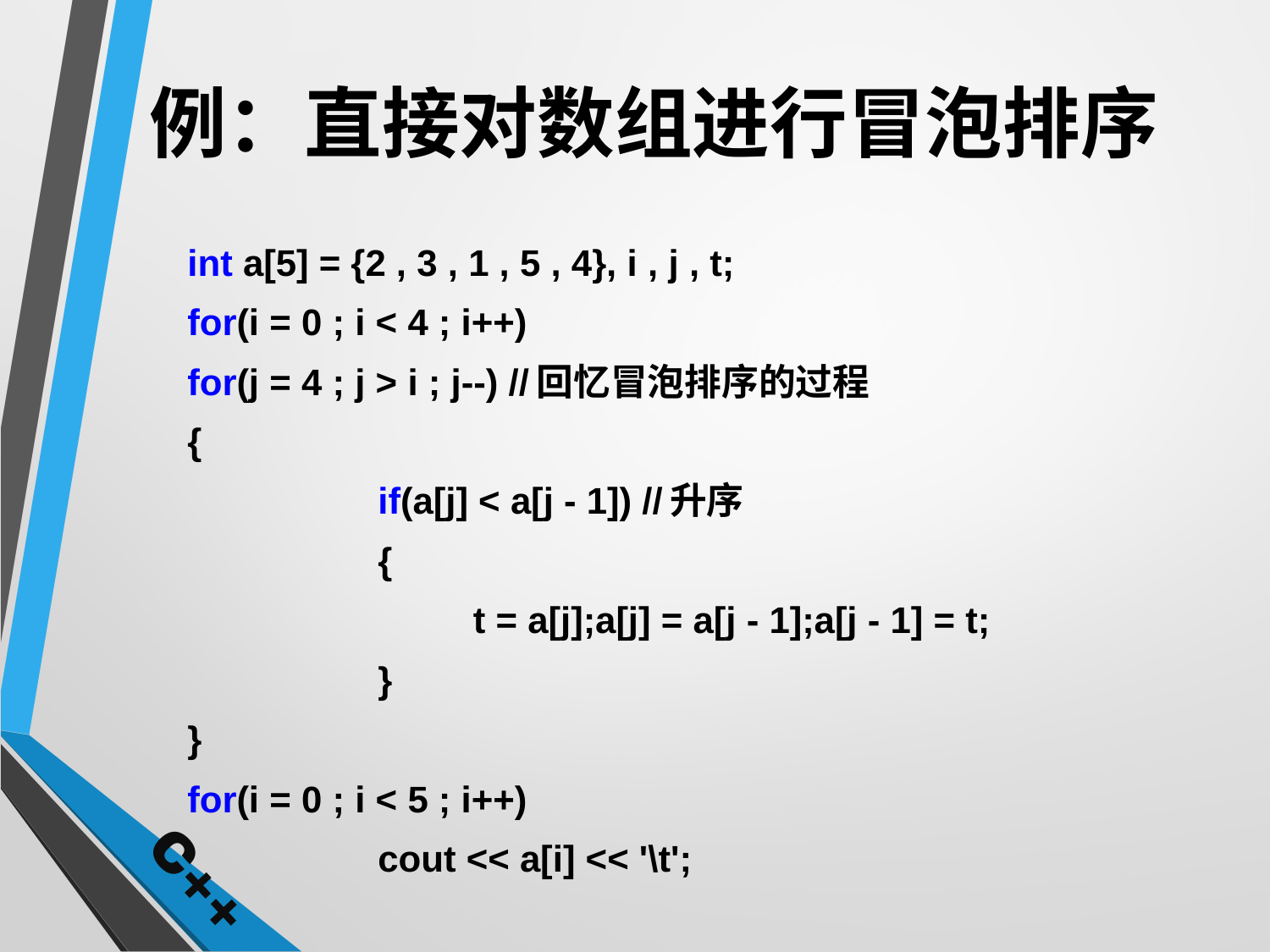

# 例：直接对数组进行冒泡排序
	int a[5] = {2 , 3 , 1 , 5 , 4}, i , j , t;
	for(i = 0 ; i < 4 ; i++)
	for(j = 4 ; j > i ; j--) //回忆冒泡排序的过程
	{
			if(a[j] < a[j - 1]) //升序
			{
				t = a[j];a[j] = a[j - 1];a[j - 1] = t;
			}
	}
	for(i = 0 ; i < 5 ; i++)
			cout << a[i] << '\t';